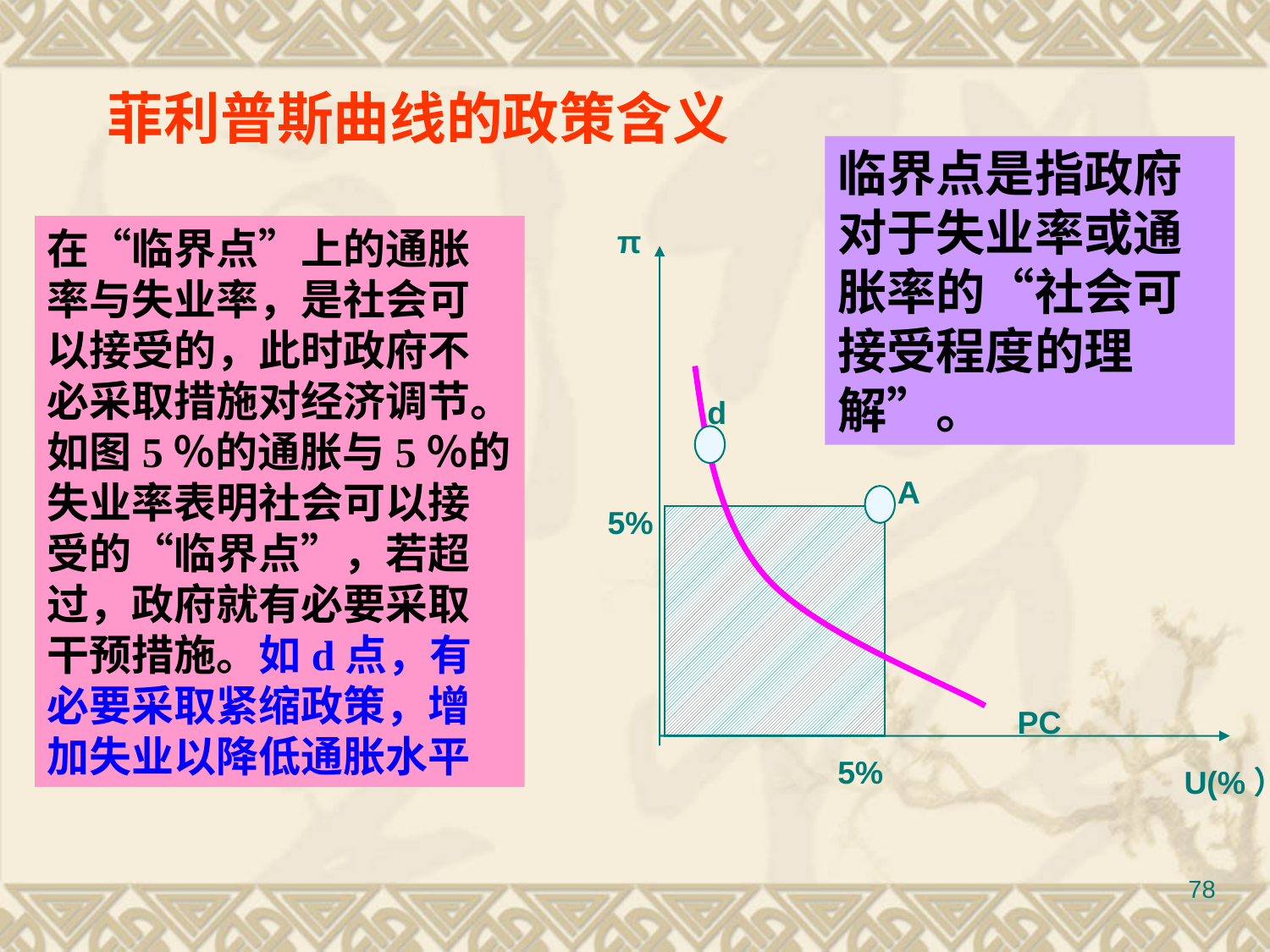

菲利普斯曲线的政策含义
临界点是指政府对于失业率或通胀率的“社会可接受程度的理解”。
π
在“临界点”上的通胀率与失业率，是社会可以接受的，此时政府不必采取措施对经济调节。如图5％的通胀与5％的失业率表明社会可以接受的“临界点”，若超过，政府就有必要采取干预措施。如d点，有必要采取紧缩政策，增加失业以降低通胀水平

d

A

5%

PC

5%
U(%）
78